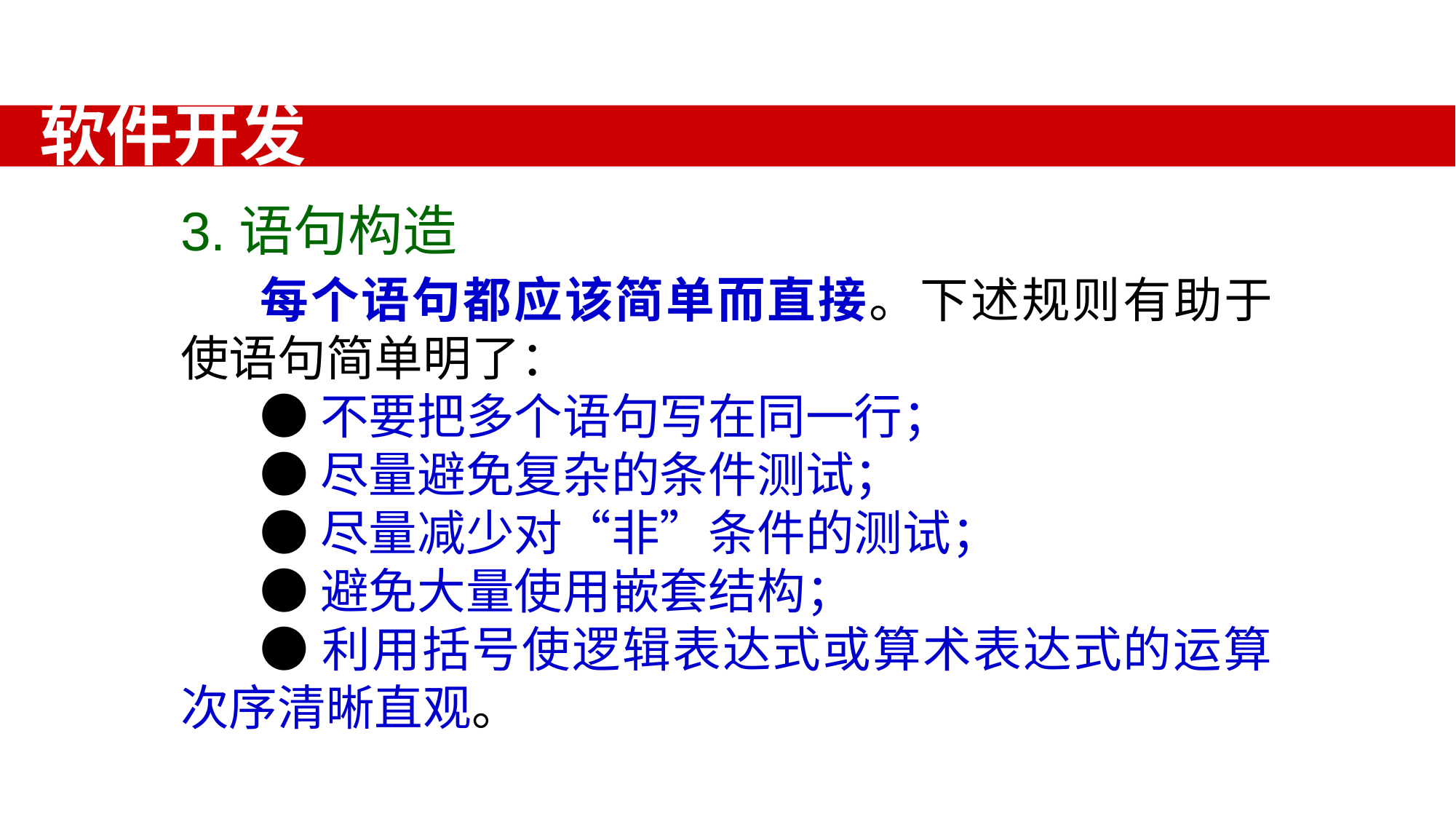

软件开发

3.语句构造
每个语句都应该简单而直接。下述规则有助于使语句简单明了：
●不要把多个语句写在同一行；
●尽量避免复杂的条件测试；
●尽量减少对“非”条件的测试；
●避免大量使用嵌套结构；
●利用括号使逻辑表达式或算术表达式的运算次序清晰直观。